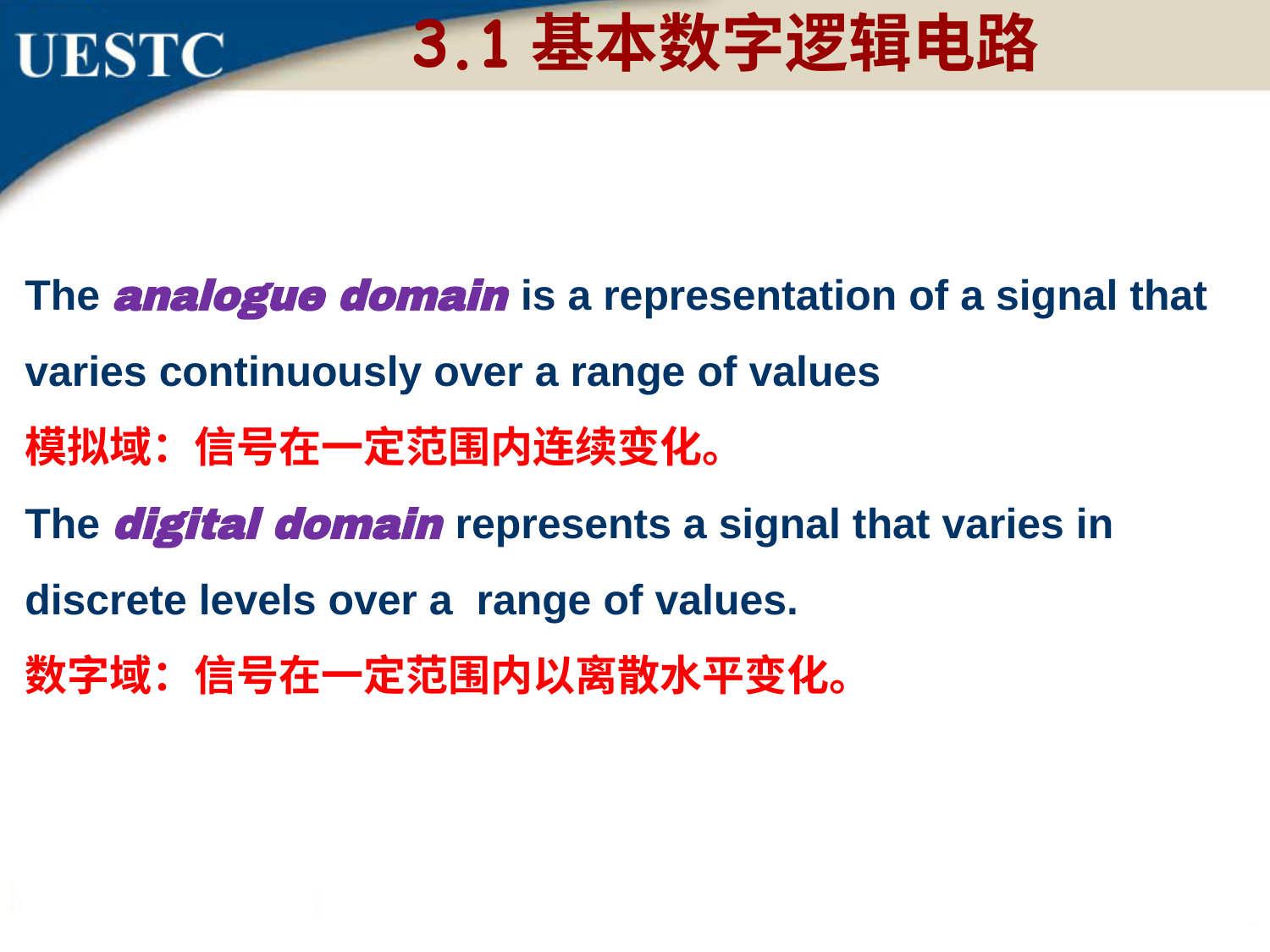

3.1基本数字逻辑电路
The analogue domain is a representation of a signal that varies continuously over a range of values
模拟域：信号在一定范围内连续变化。
The digital domain represents a signal that varies in discrete levels over a  range of values.
数字域：信号在一定范围内以离散水平变化。